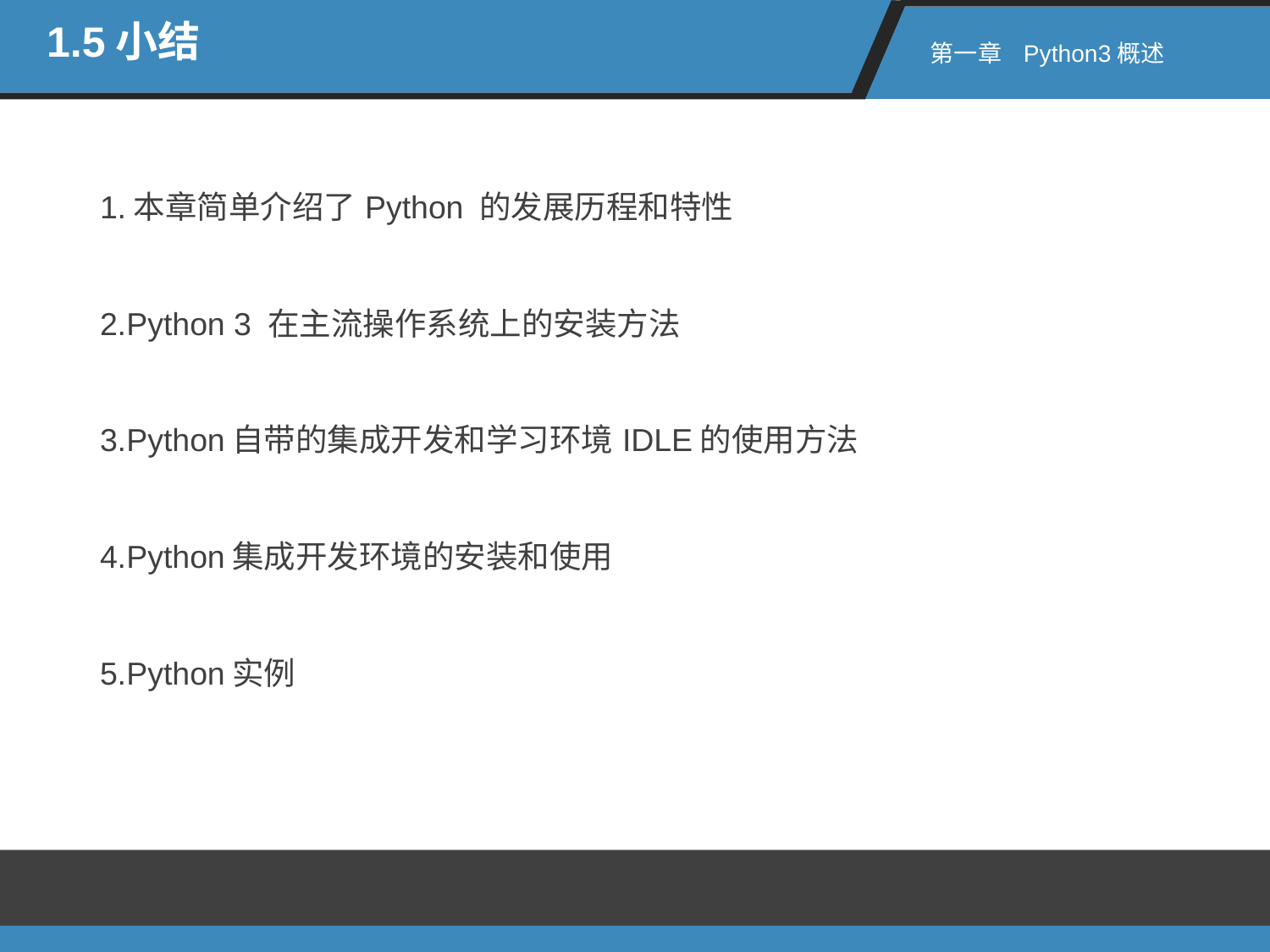

1.5小结
第一章   Python3概述
1.本章简单介绍了Python 的发展历程和特性

2.Python 3 在主流操作系统上的安装方法

3.Python自带的集成开发和学习环境IDLE的使用方法

4.Python集成开发环境的安装和使用

5.Python实例